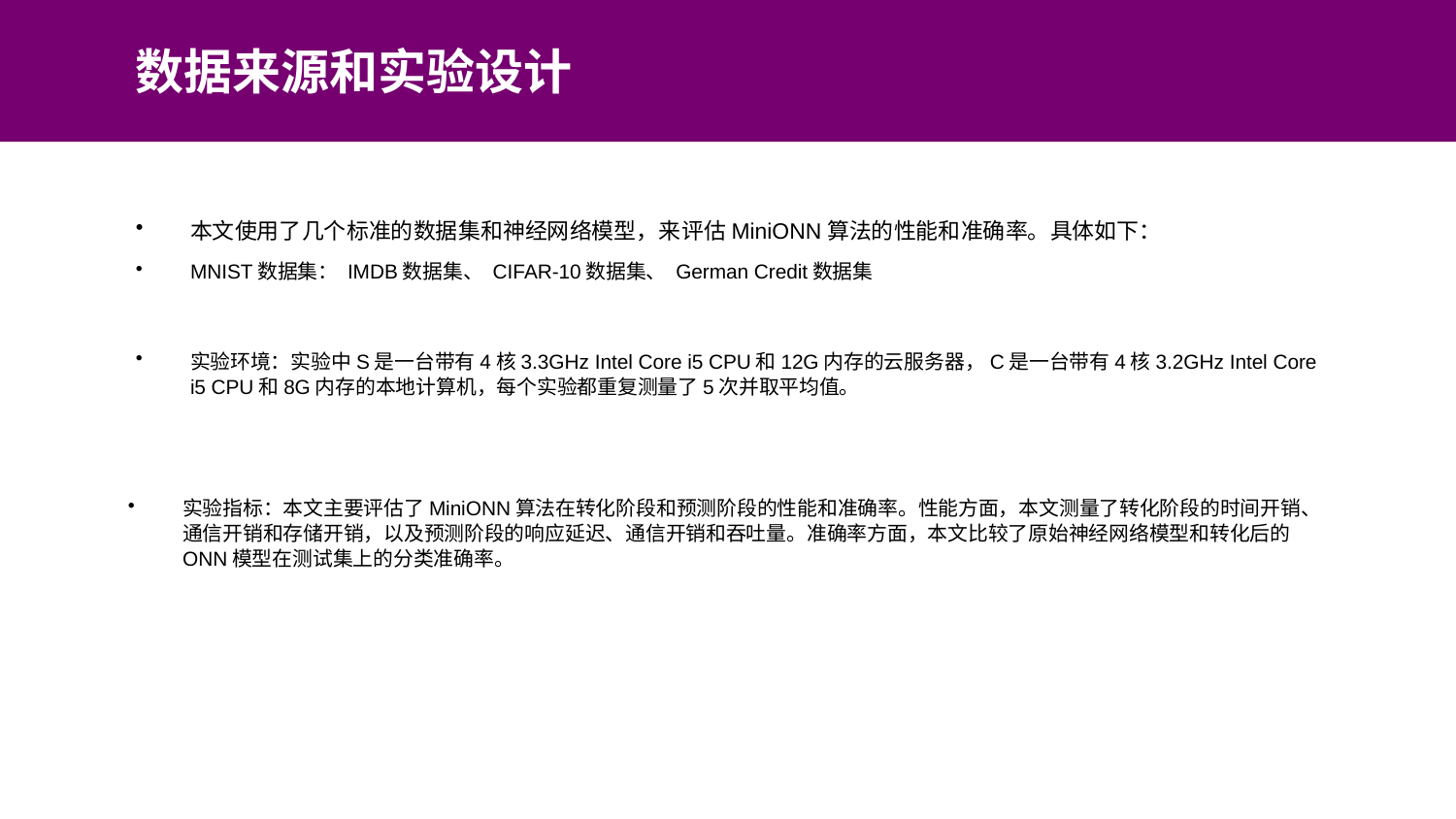

数据来源和实验设计
本文使用了几个标准的数据集和神经网络模型，来评估MiniONN算法的性能和准确率。具体如下：
MNIST数据集： IMDB数据集、 CIFAR-10数据集、 German Credit数据集
实验环境：实验中S是一台带有4核3.3GHz Intel Core i5 CPU和12G内存的云服务器，C是一台带有4核3.2GHz Intel Core i5 CPU和8G内存的本地计算机，每个实验都重复测量了5次并取平均值。
实验指标：本文主要评估了MiniONN算法在转化阶段和预测阶段的性能和准确率。性能方面，本文测量了转化阶段的时间开销、通信开销和存储开销，以及预测阶段的响应延迟、通信开销和吞吐量。准确率方面，本文比较了原始神经网络模型和转化后的ONN模型在测试集上的分类准确率。